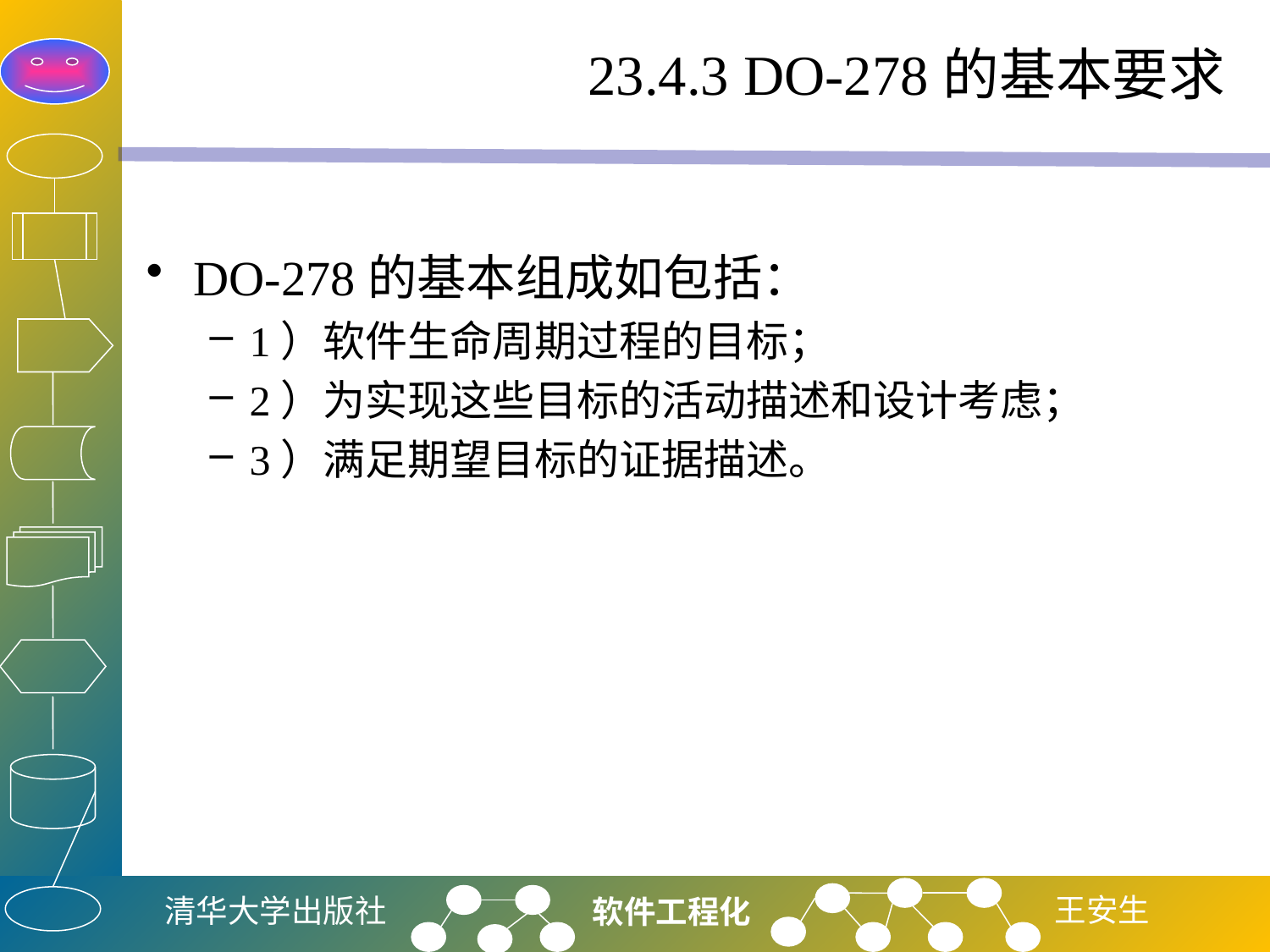

# 23.4.3 DO-278的基本要求
DO-278的基本组成如包括：
1）软件生命周期过程的目标；
2）为实现这些目标的活动描述和设计考虑；
3）满足期望目标的证据描述。